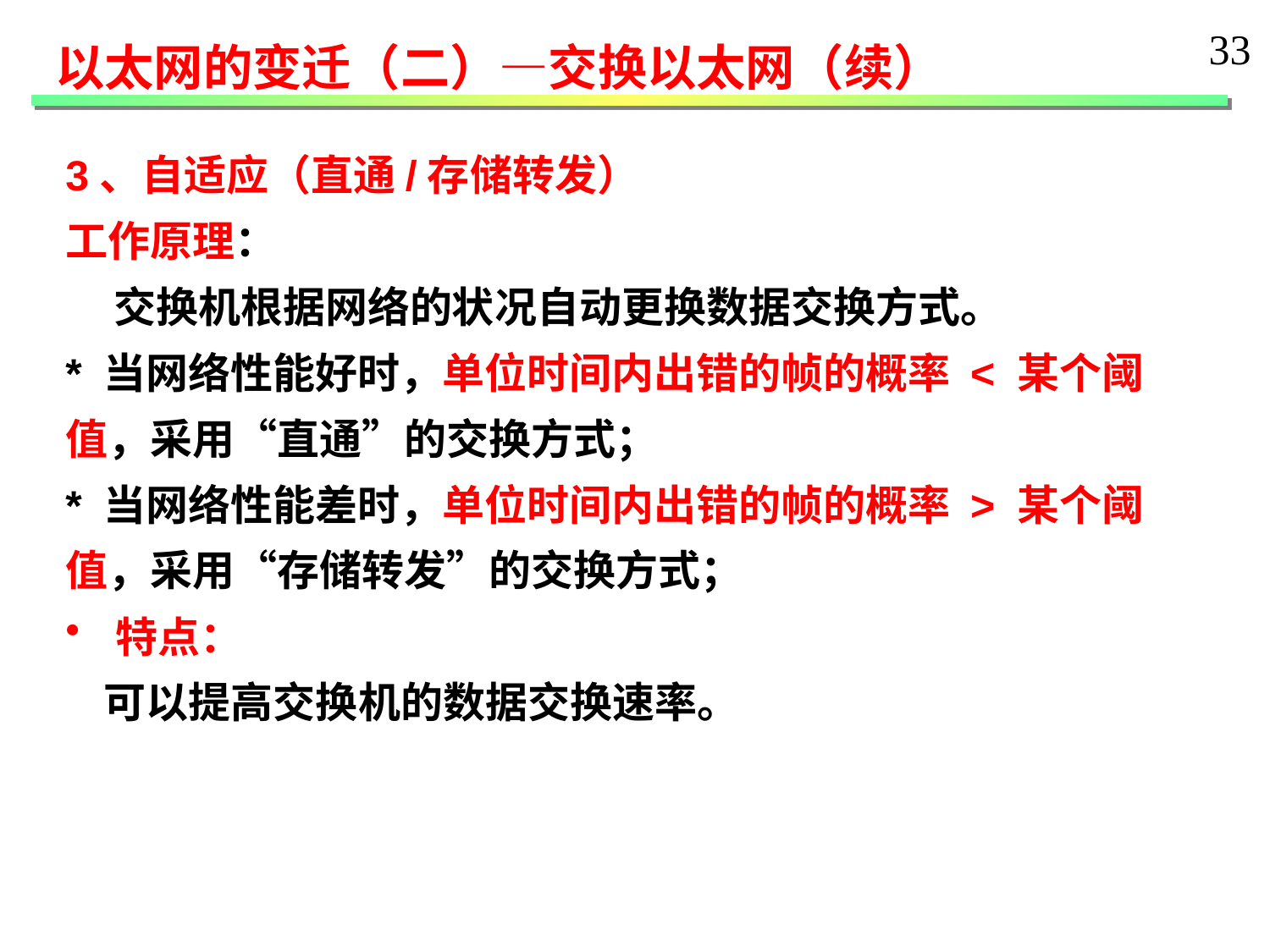

33
以太网的变迁（二）—交换以太网（续）

3、自适应（直通/存储转发）
工作原理：
    交换机根据网络的状况自动更换数据交换方式。
* 当网络性能好时，单位时间内出错的帧的概率 < 某个阈值，采用“直通”的交换方式；
* 当网络性能差时，单位时间内出错的帧的概率 > 某个阈值，采用“存储转发”的交换方式；
 特点：
   可以提高交换机的数据交换速率。